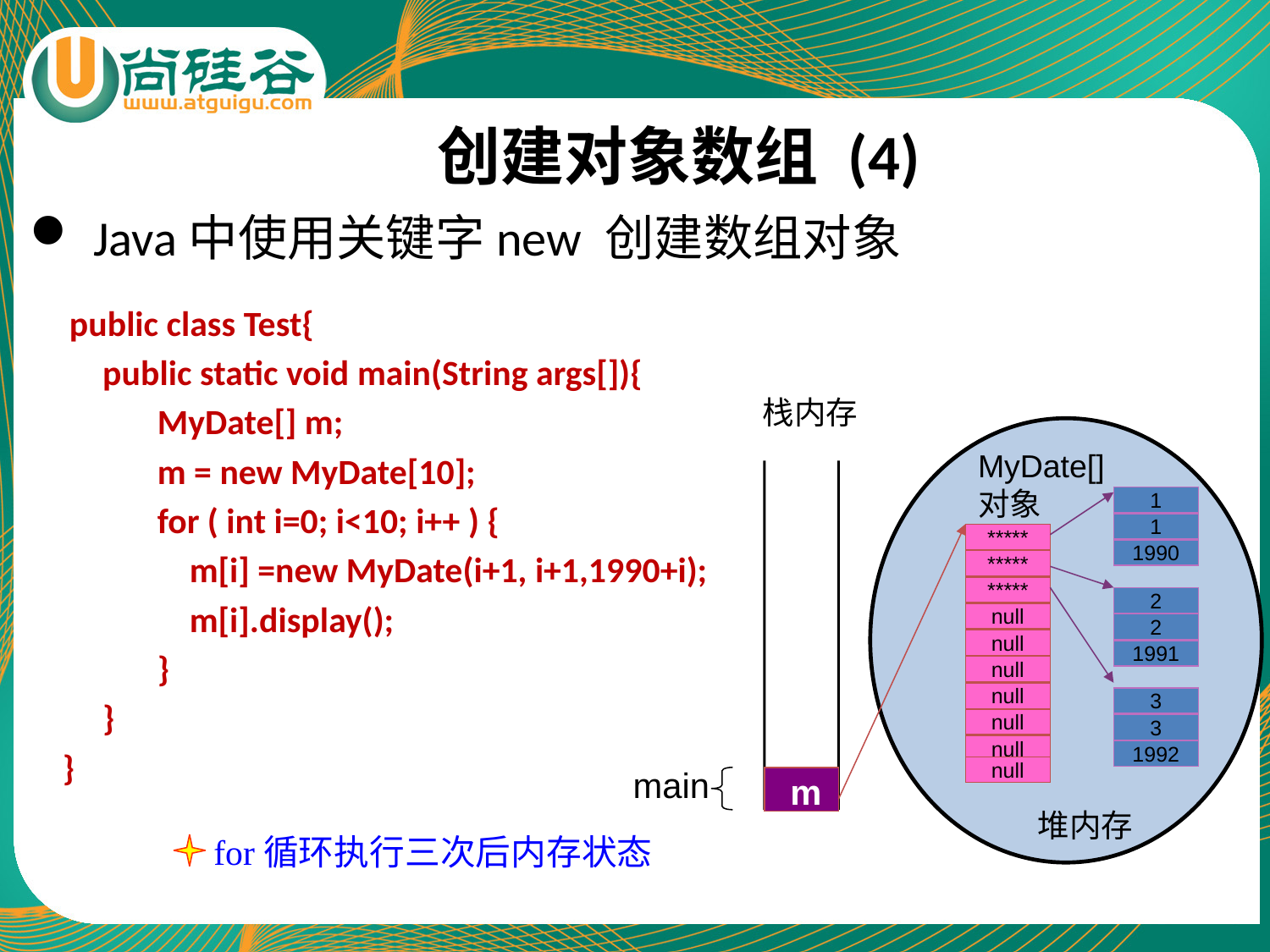

# 创建对象数组 (4)
Java中使用关键字new 创建数组对象
    public class Test{
         public static void main(String args[]){
      	MyDate[] m;
      	m = new MyDate[10];
      	for ( int i=0; i<10; i++ ) {
            	    m[i] =new MyDate(i+1, i+1,1990+i);
	    m[i].display();
      	}
         }
    }
栈内存

MyDate[]对象

1

1

*****
1990
*****

*****

2
null
2
null
1991
null
null

3
null
3
null
1992
main
null

m
堆内存

for循环执行三次后内存状态